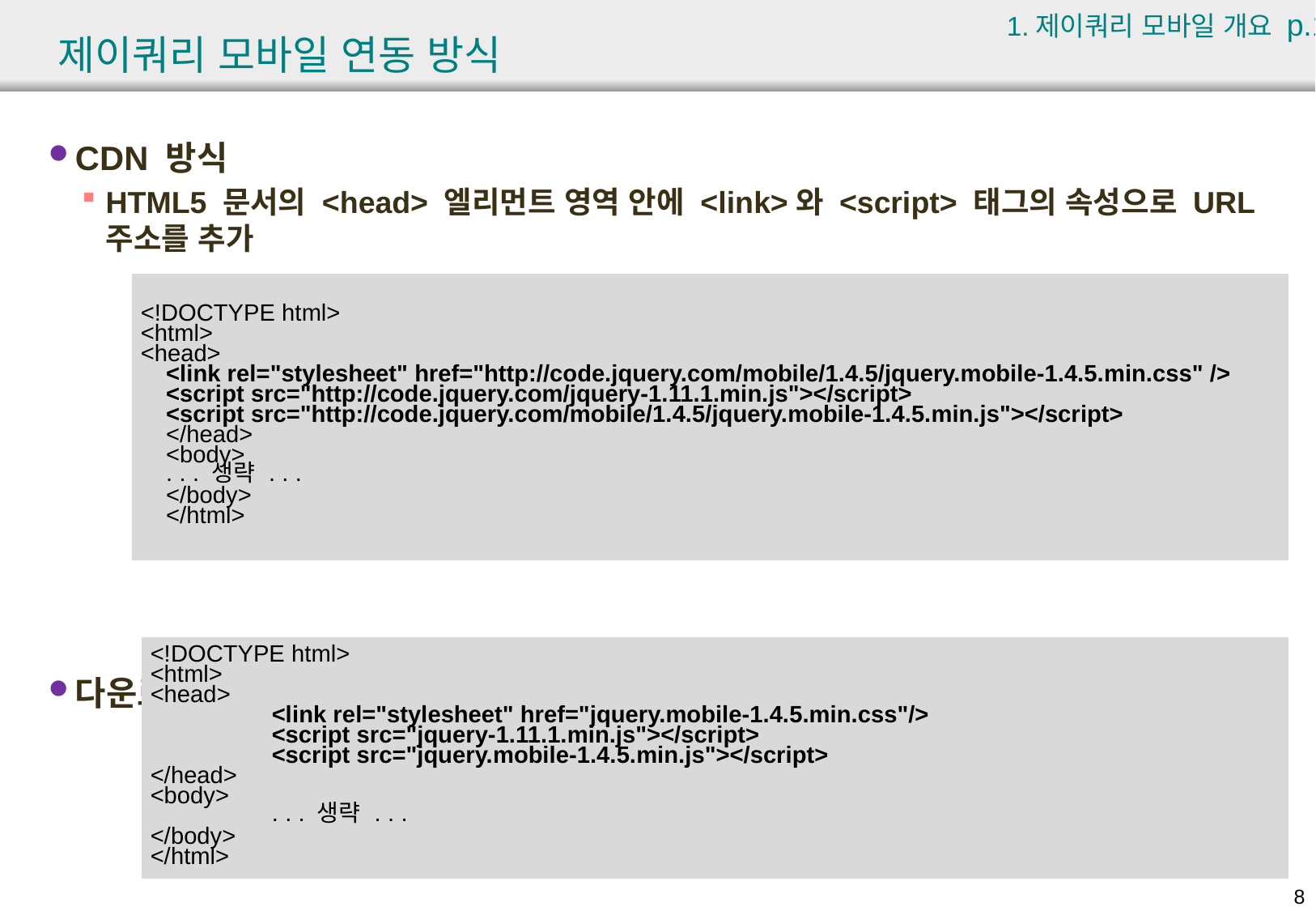

1.제이쿼리 모바일 개요 p.174
# 제이쿼리 모바일 연동 방식
CDN 방식
HTML5 문서의 <head> 엘리먼트 영역 안에 <link>와 <script> 태그의 속성으로 URL 주소를 추가

다운로드 방식

| <!DOCTYPE html> <html> <head> <link rel="stylesheet" href="http://code.jquery.com/mobile/1.4.5/jquery.mobile-1.4.5.min.css" /> <script src="http://code.jquery.com/jquery-1.11.1.min.js"></script> <script src="http://code.jquery.com/mobile/1.4.5/jquery.mobile-1.4.5.min.js"></script> </head> <body> . . . 생략 . . . </body> </html> |
| --- |
| <!DOCTYPE html> <html> <head> <link rel="stylesheet" href="jquery.mobile-1.4.5.min.css"/> <script src="jquery-1.11.1.min.js"></script> <script src="jquery.mobile-1.4.5.min.js"></script> </head> <body> . . . 생략 . . . </body> </html> |
| --- |